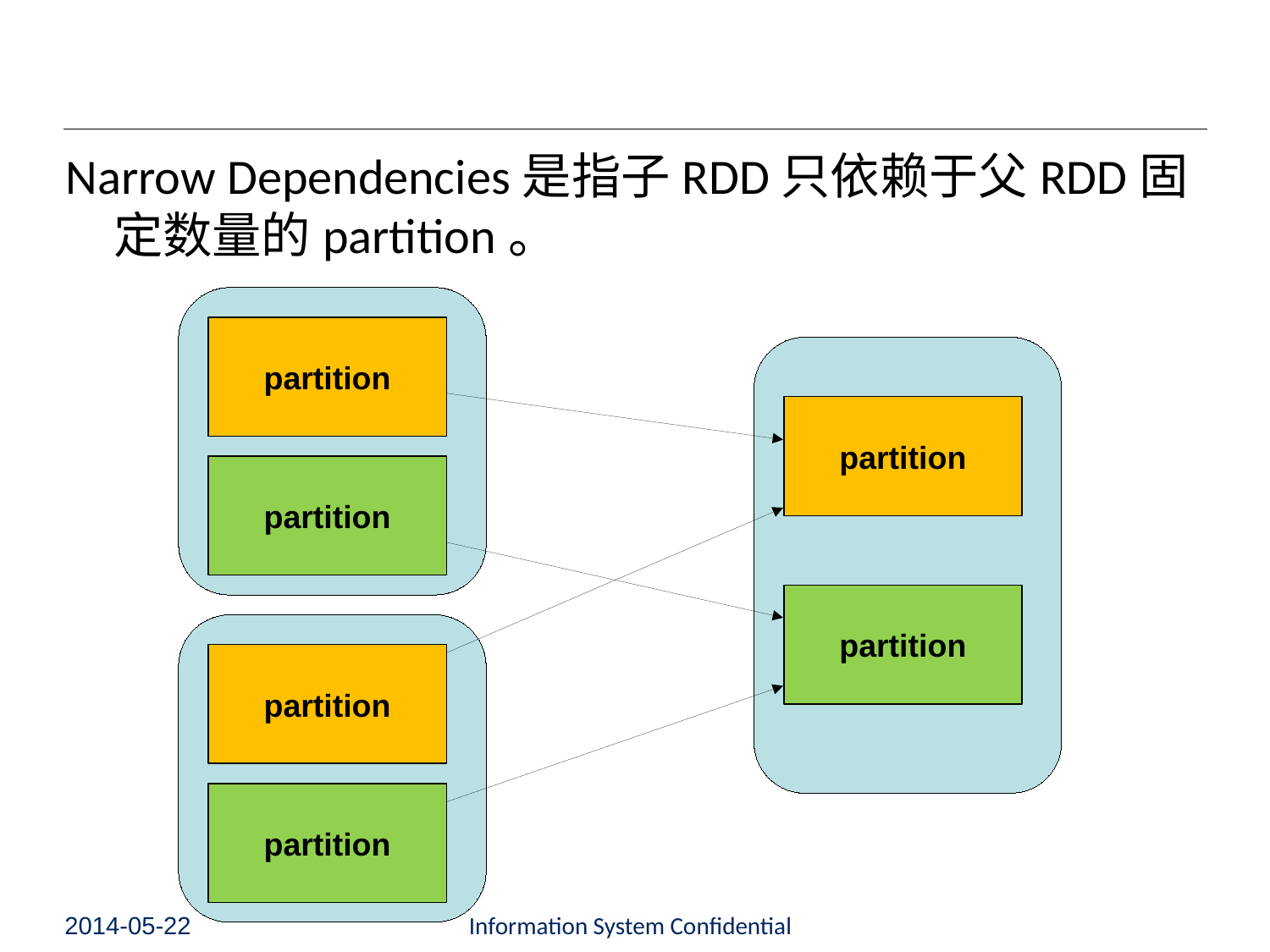

Narrow Dependencies是指子RDD只依赖于父RDD固定数量的partition。

partition

partition

partition

partition

partition

partition
12